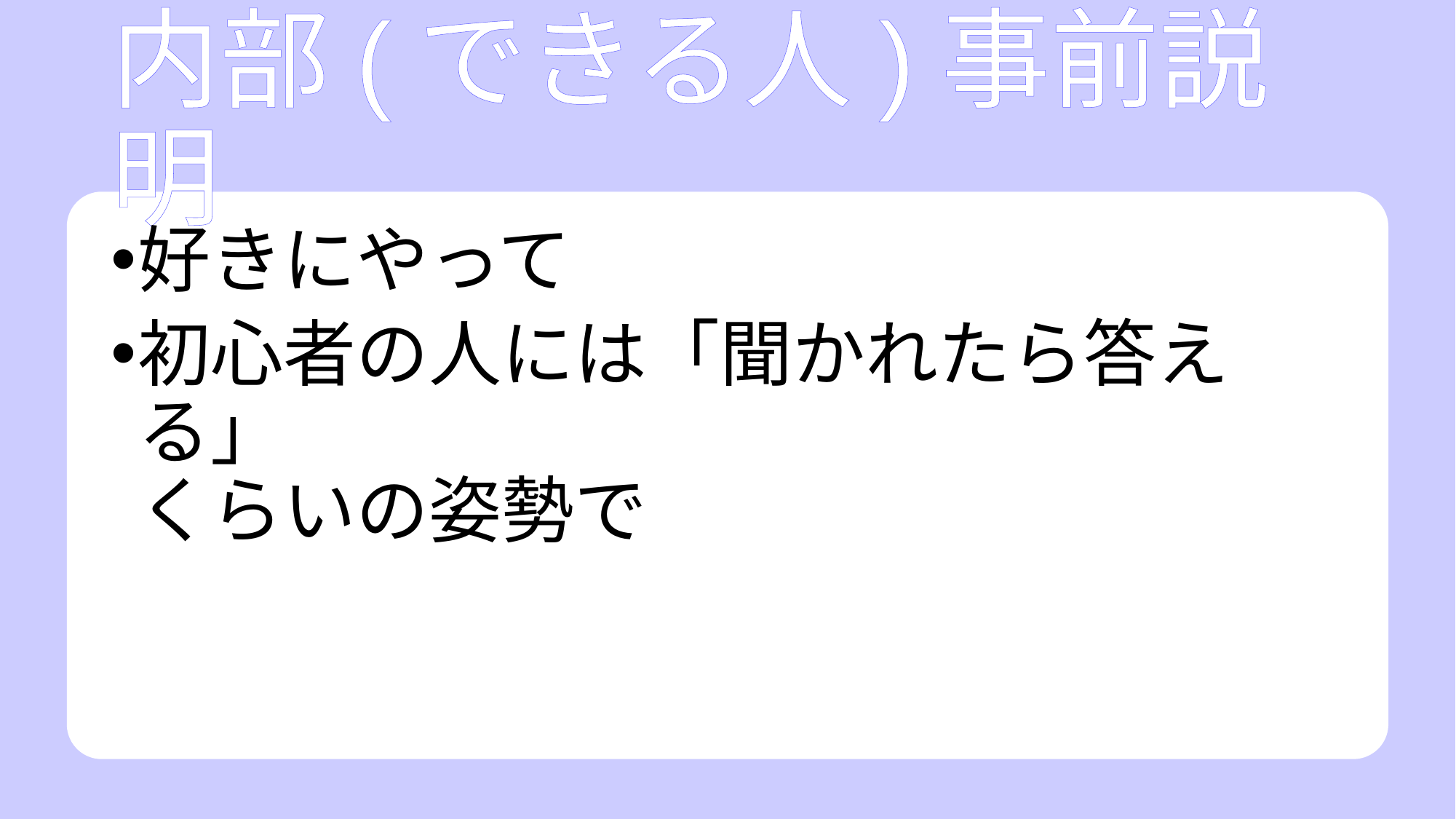

# 内部(できる人)事前説明
好きにやって
初心者の人には「聞かれたら答える」
くらいの姿勢で